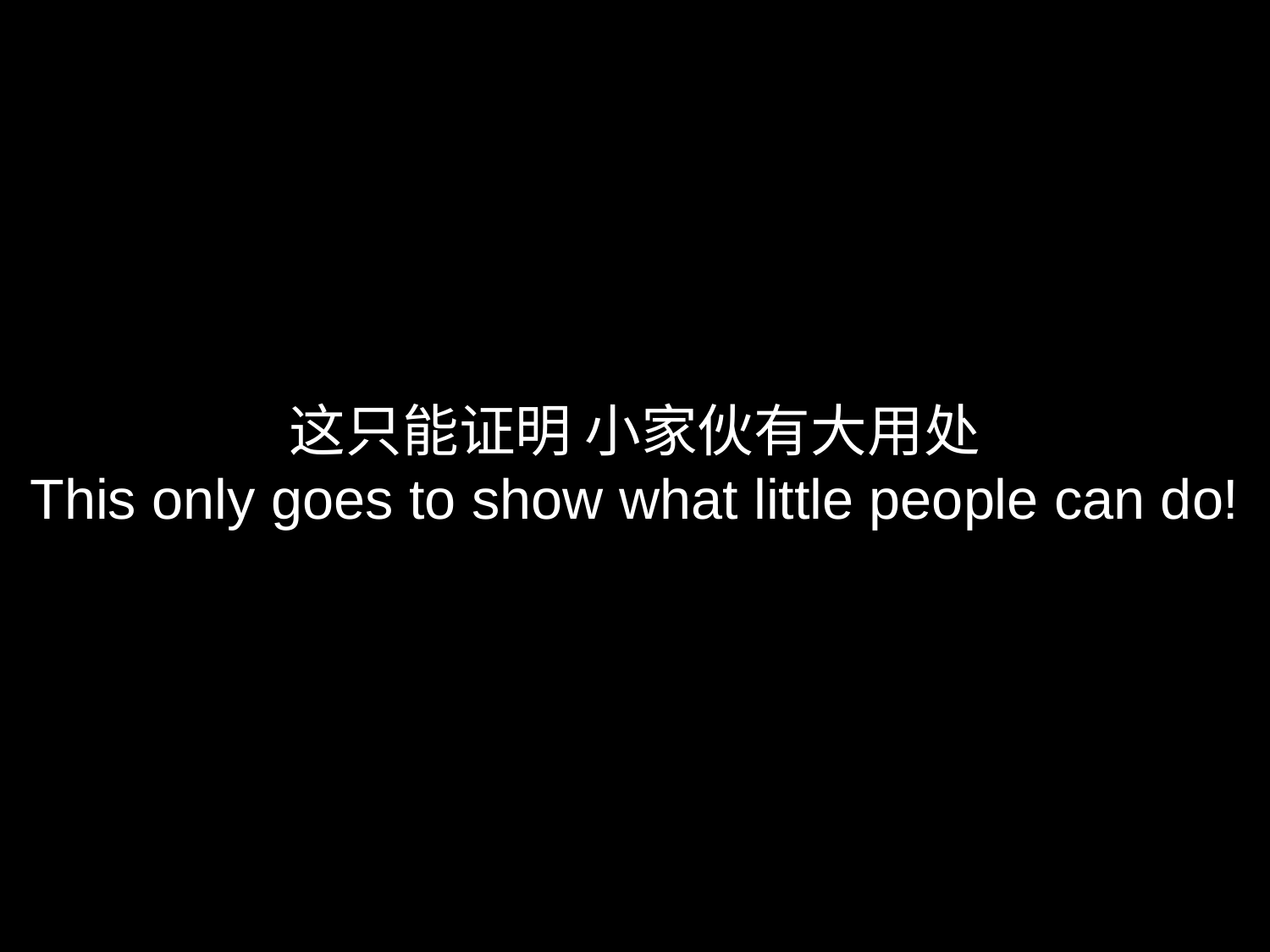

这只能证明 小家伙有大用处
This only goes to show what little people can do!